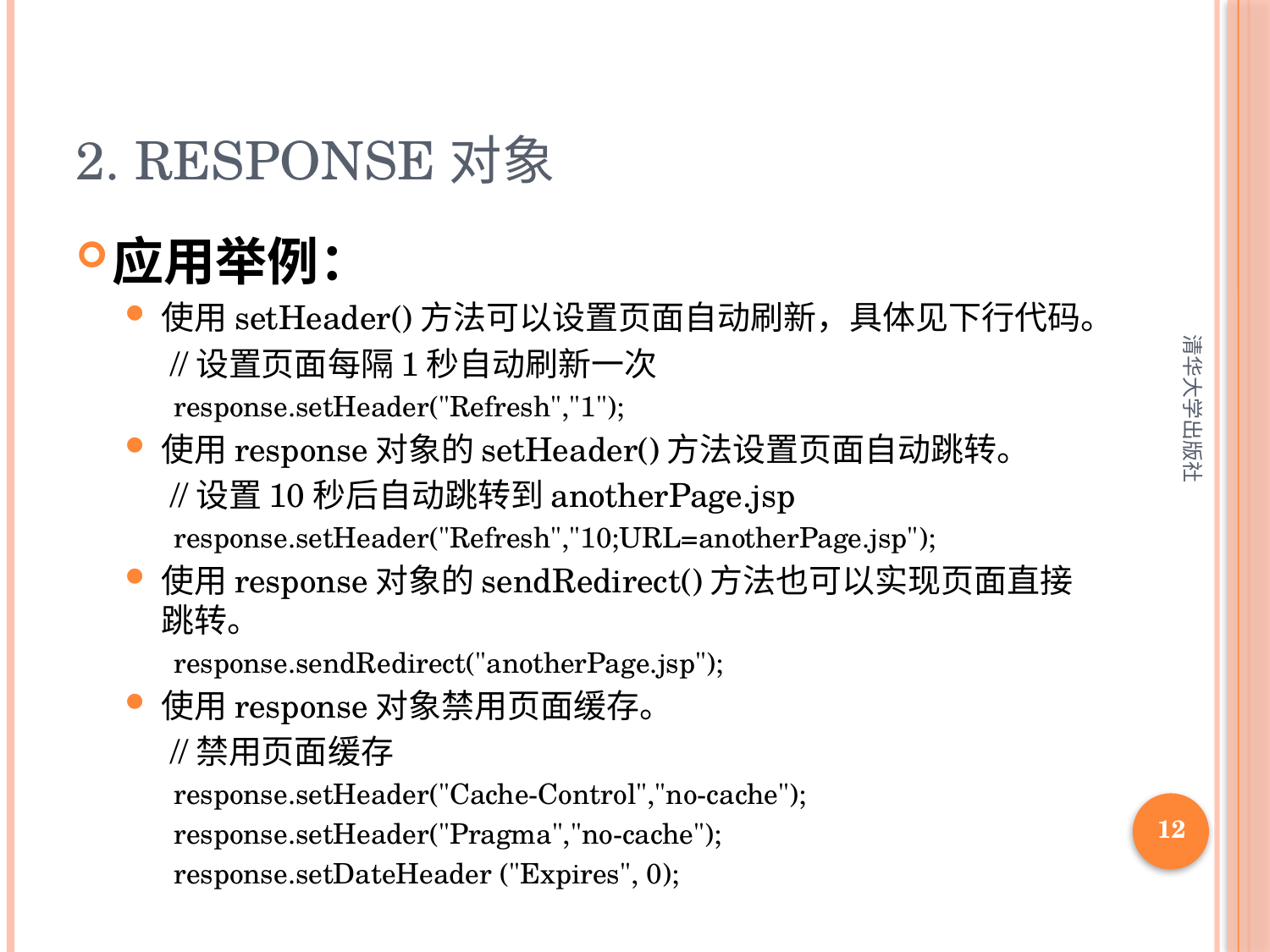

# 2. response对象
应用举例：
使用setHeader()方法可以设置页面自动刷新，具体见下行代码。
     //设置页面每隔1秒自动刷新一次
response.setHeader("Refresh","1");
使用response对象的setHeader()方法设置页面自动跳转。
     //设置10秒后自动跳转到anotherPage.jsp
response.setHeader("Refresh","10;URL=anotherPage.jsp");
使用response对象的sendRedirect()方法也可以实现页面直接跳转。
response.sendRedirect("anotherPage.jsp");
使用response对象禁用页面缓存。
     //禁用页面缓存
response.setHeader("Cache-Control","no-cache");
response.setHeader("Pragma","no-cache");
response.setDateHeader ("Expires", 0);

清华大学出版社
12